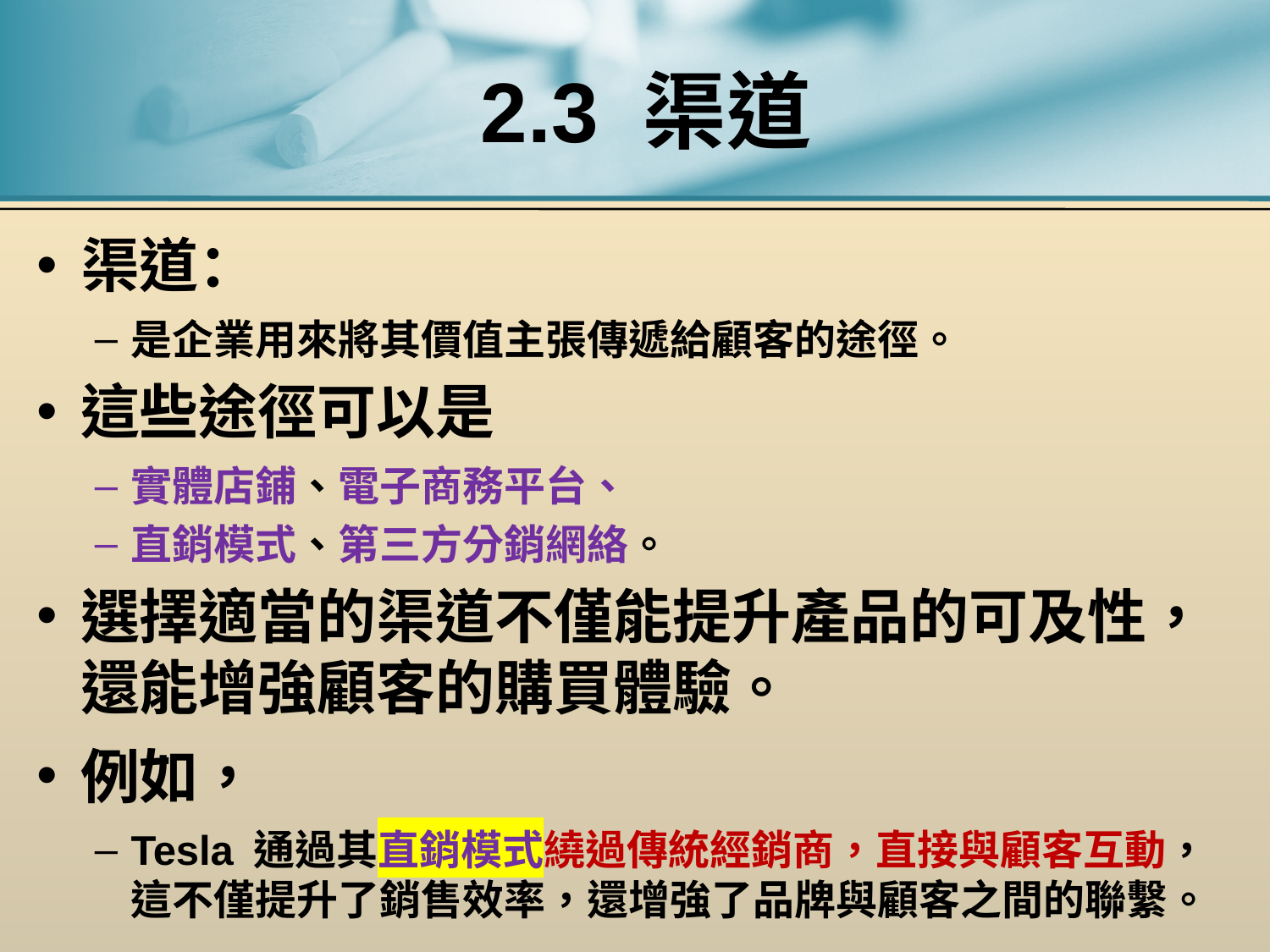

# 2.3 渠道
渠道：
是企業用來將其價值主張傳遞給顧客的途徑。
這些途徑可以是
實體店鋪、電子商務平台、
直銷模式、第三方分銷網絡。
選擇適當的渠道不僅能提升產品的可及性，還能增強顧客的購買體驗。
例如，
Tesla 通過其直銷模式繞過傳統經銷商，直接與顧客互動，這不僅提升了銷售效率，還增強了品牌與顧客之間的聯繫。